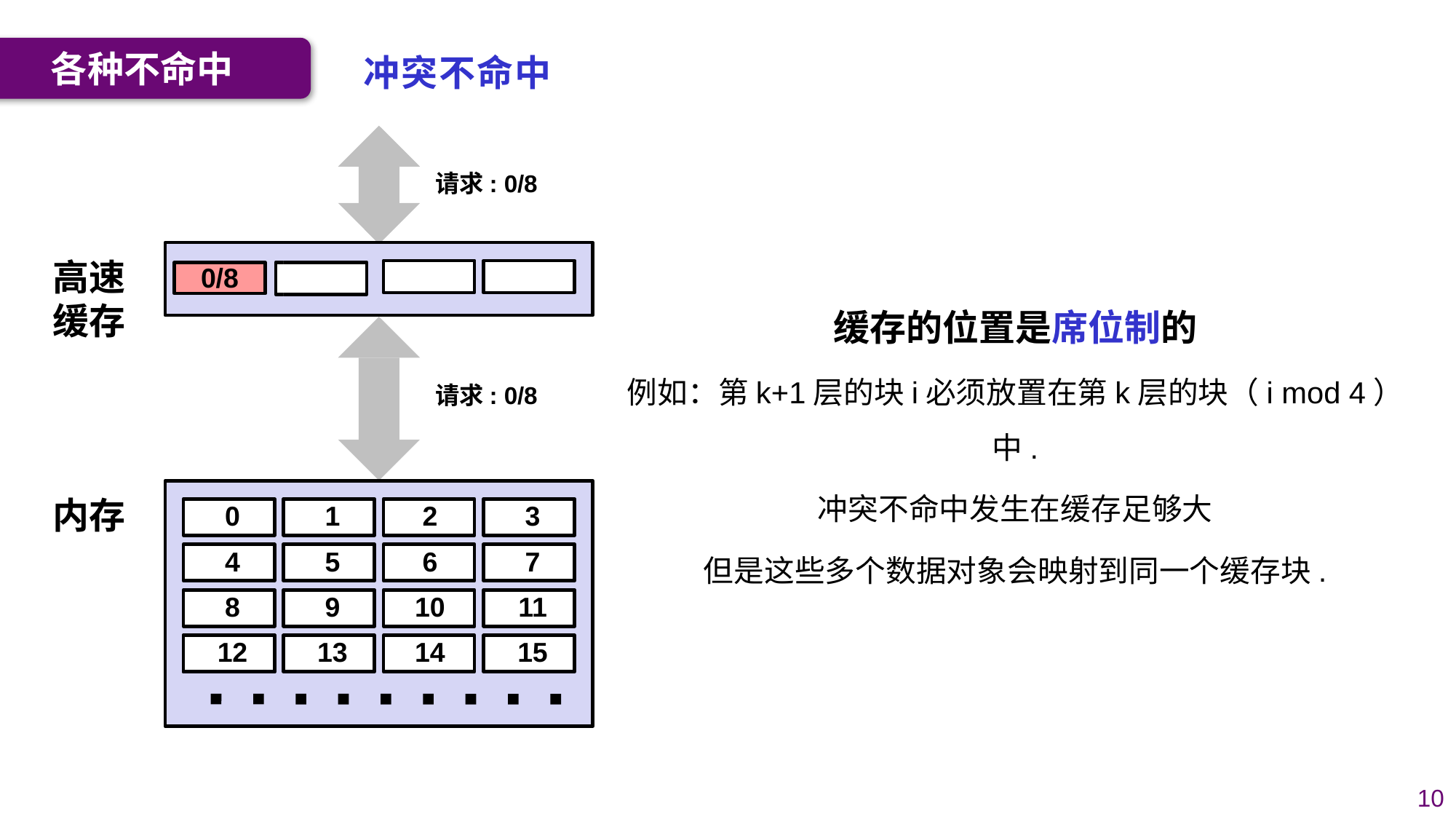

各种不命中
冲突不命中

请求: 0/8

高速缓存

0/8
缓存的位置是席位制的
例如：第k+1层的块i必须放置在第k层的块（i mod 4）中.
冲突不命中发生在缓存足够大
但是这些多个数据对象会映射到同一个缓存块.

请求: 0/8

内存
0
4
8
12

1
5
9
13

2
6
10
14

3
7
11
15

12

10